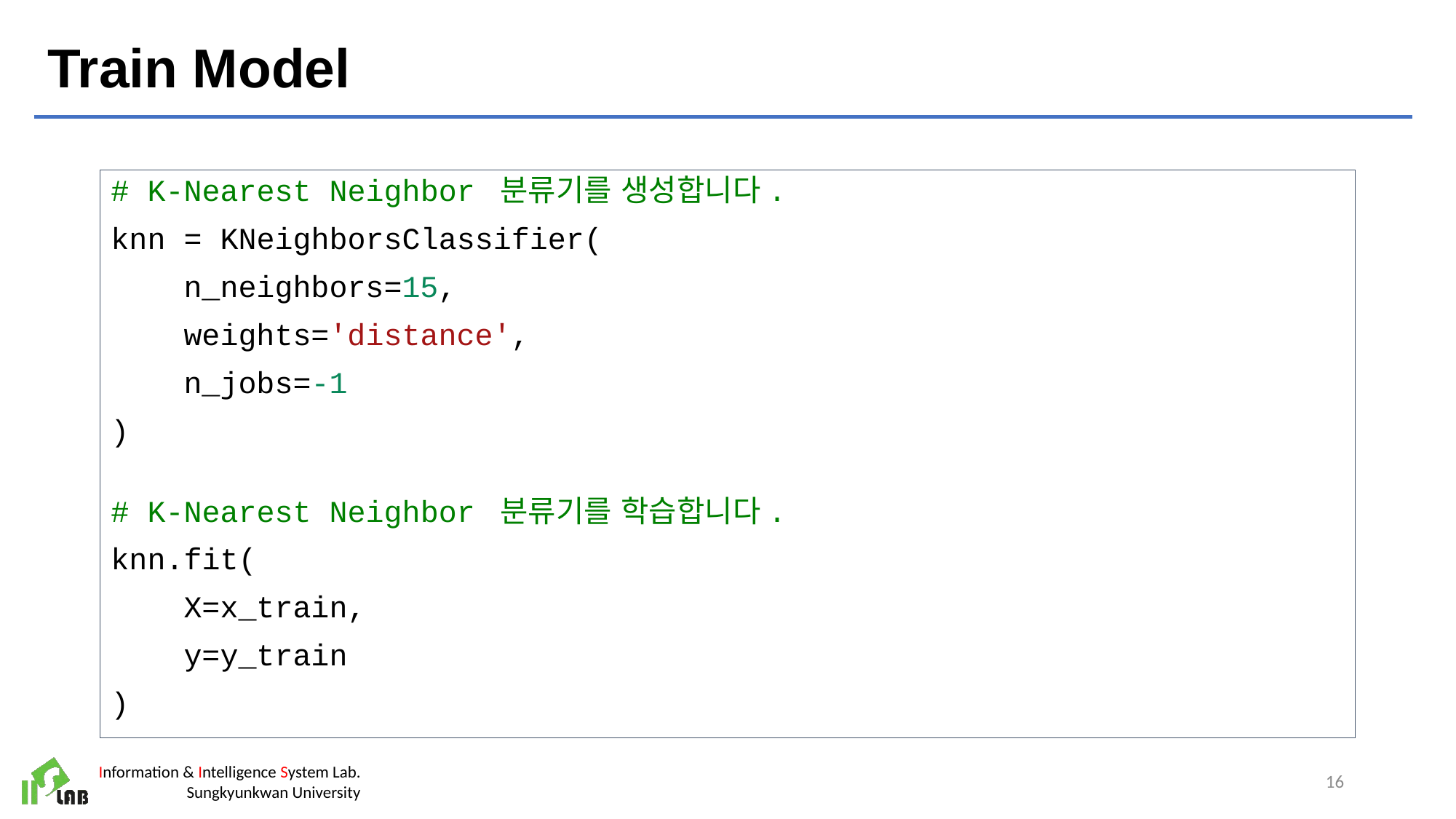

# Train Model
# K-Nearest Neighbor 분류기를 생성합니다.
knn = KNeighborsClassifier(
    n_neighbors=15,
    weights='distance',
    n_jobs=-1
)
# K-Nearest Neighbor 분류기를 학습합니다.
knn.fit(
    X=x_train,
    y=y_train
)
16